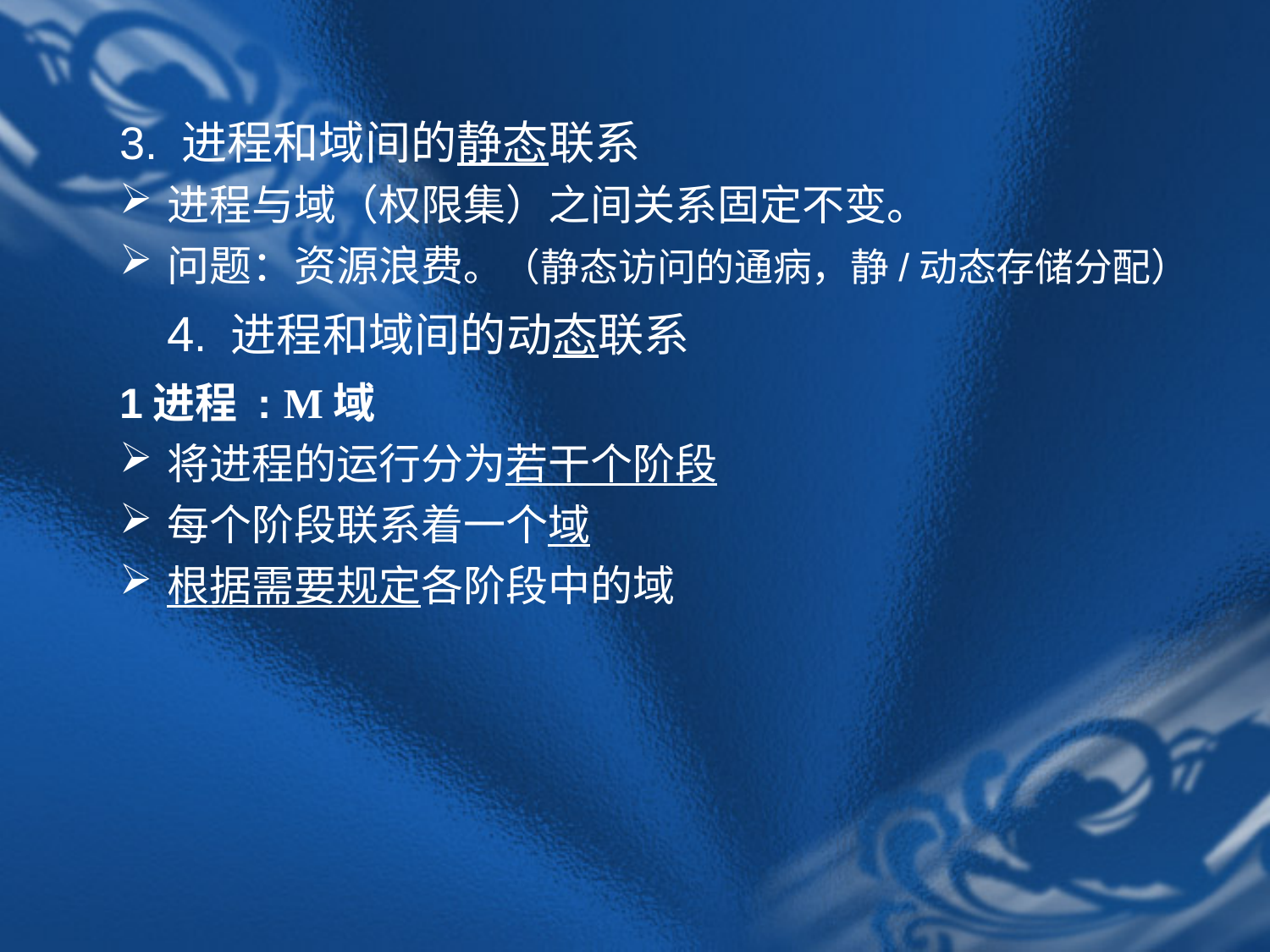

3. 进程和域间的静态联系
进程与域（权限集）之间关系固定不变。
问题：资源浪费。（静态访问的通病，静/动态存储分配）
4. 进程和域间的动态联系
1进程 : M域
将进程的运行分为若干个阶段
每个阶段联系着一个域
根据需要规定各阶段中的域